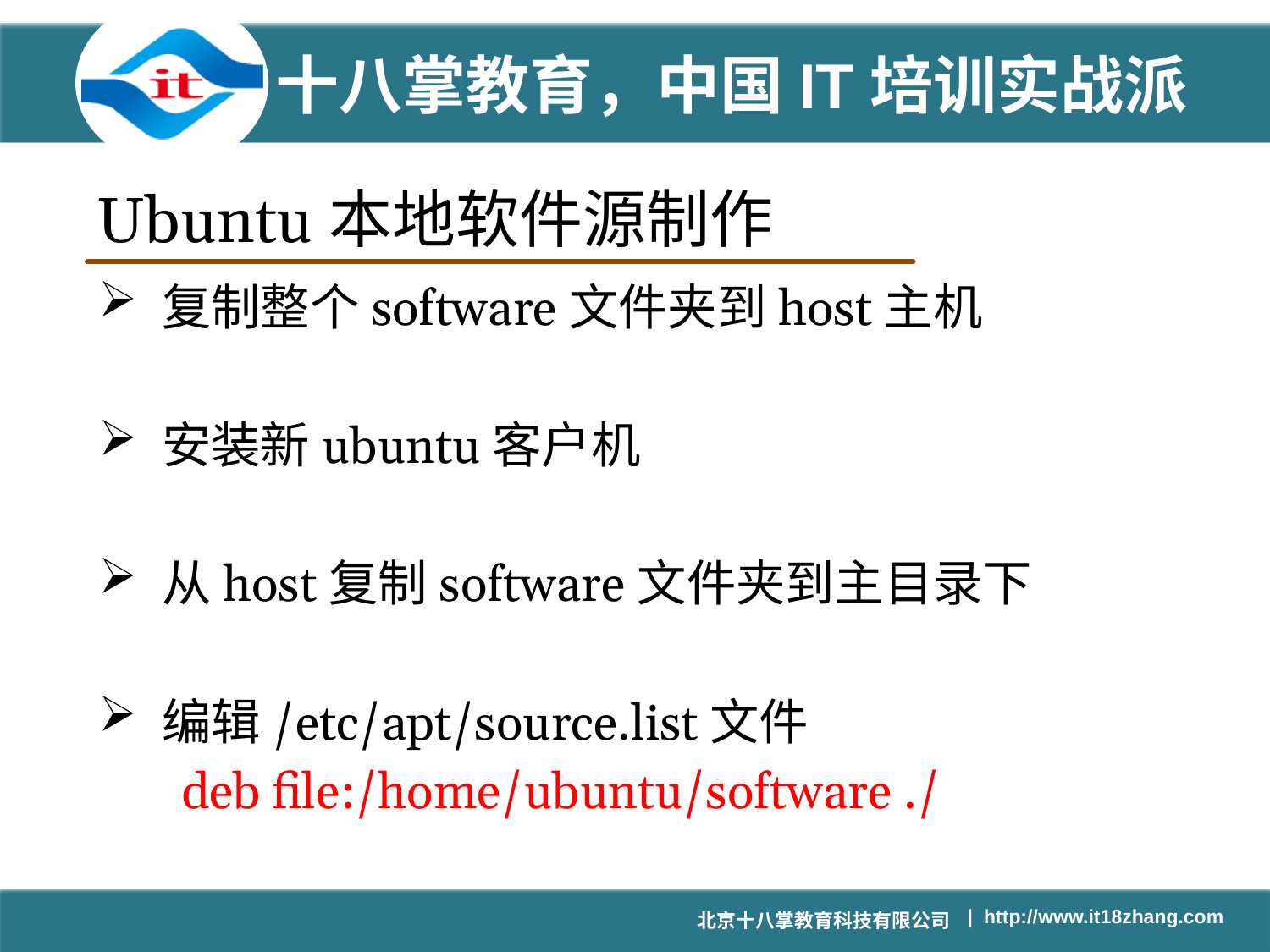

# Ubuntu本地软件源制作
复制整个software文件夹到host主机

安装新ubuntu客户机

从host复制software文件夹到主目录下

编辑/etc/apt/source.list文件
       deb file:/home/ubuntu/software ./